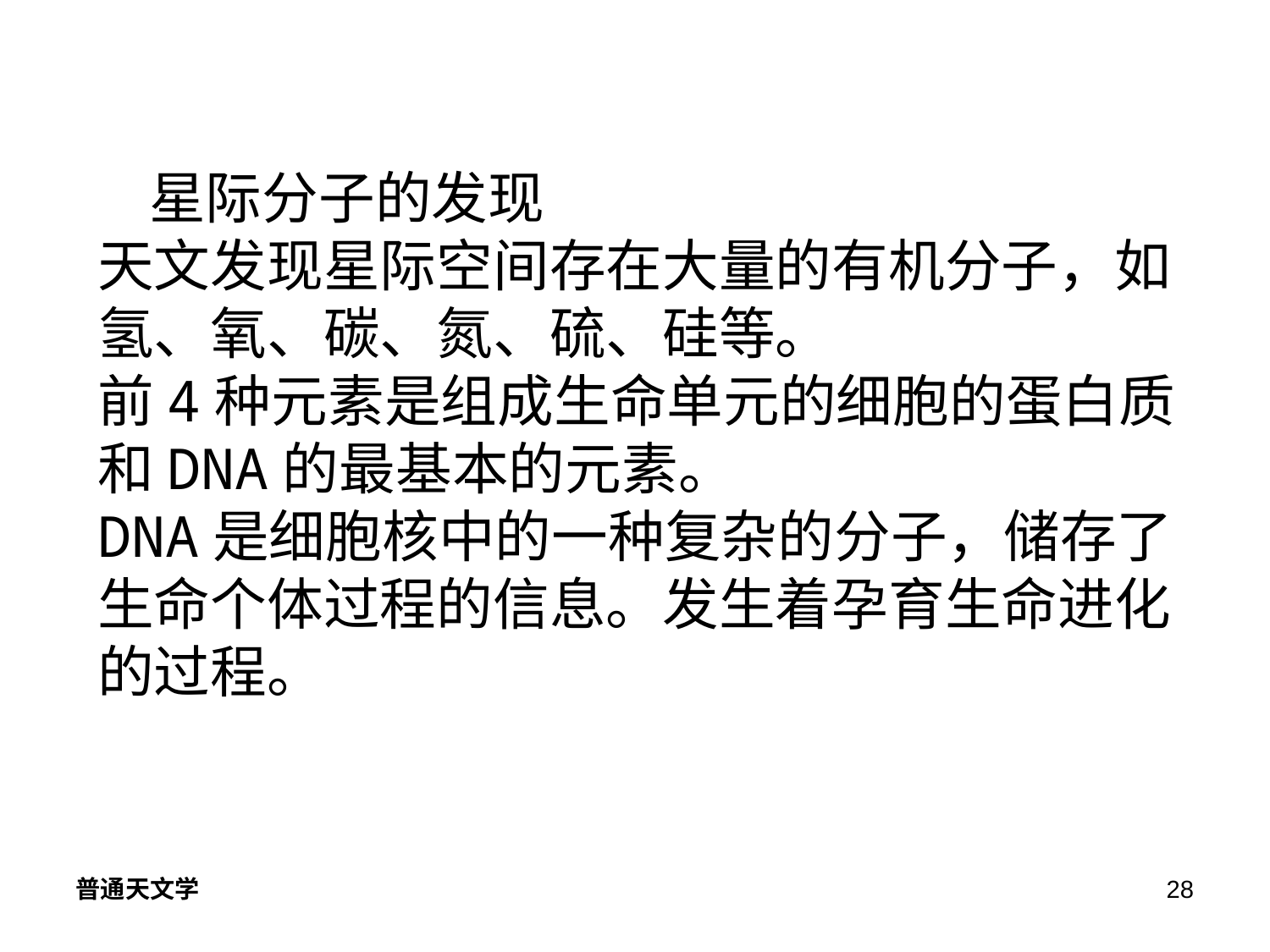

星际分子的发现
天文发现星际空间存在大量的有机分子，如氢、氧、碳、氮、硫、硅等。
前4种元素是组成生命单元的细胞的蛋白质和DNA的最基本的元素。
DNA是细胞核中的一种复杂的分子，储存了生命个体过程的信息。发生着孕育生命进化的过程。

普通天文学
28